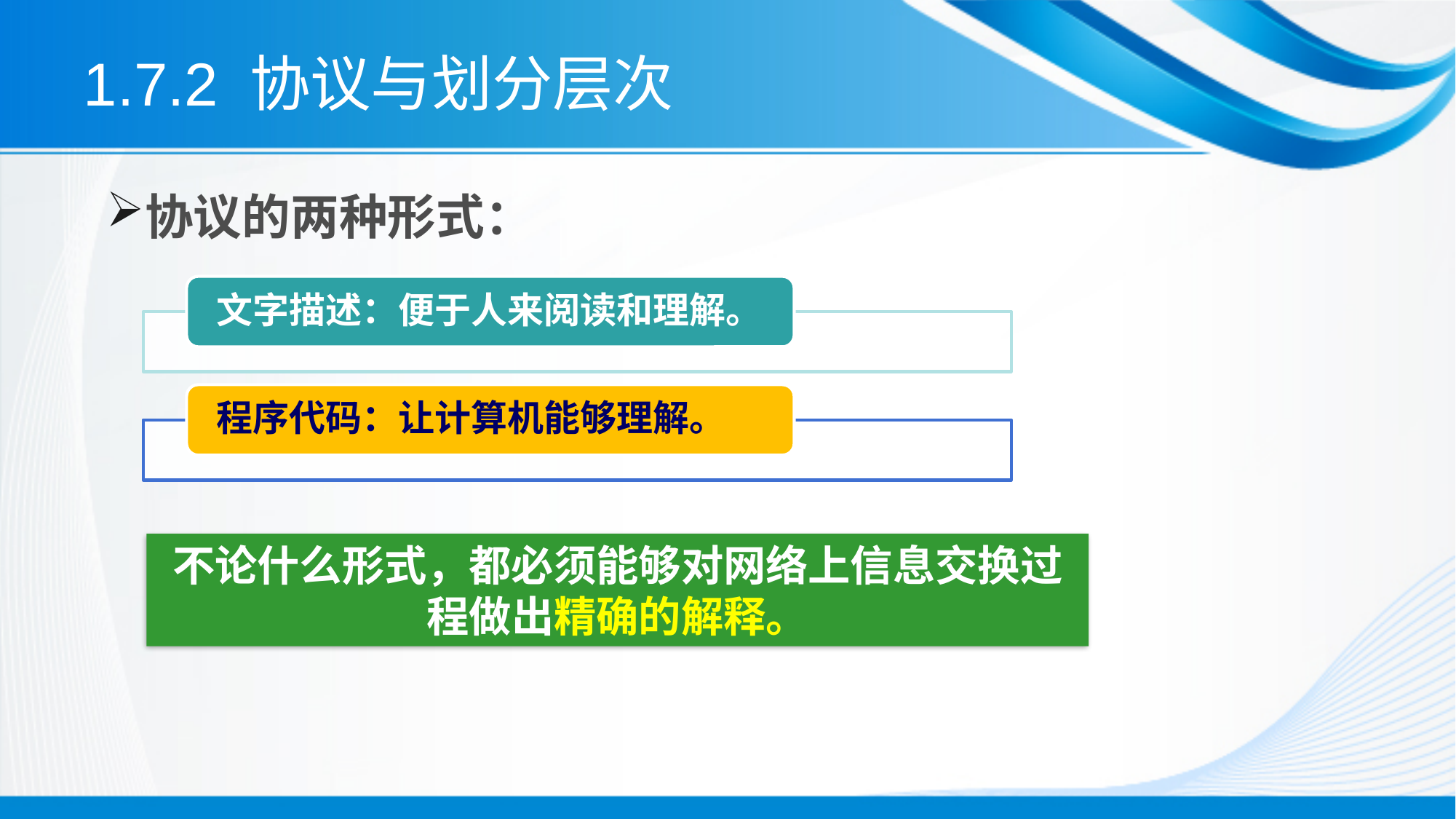

# 1.7.2 协议与划分层次
协议的两种形式：

文字描述：便于人来阅读和理解。
程序代码：让计算机能够理解。
不论什么形式，都必须能够对网络上信息交换过程做出精确的解释。